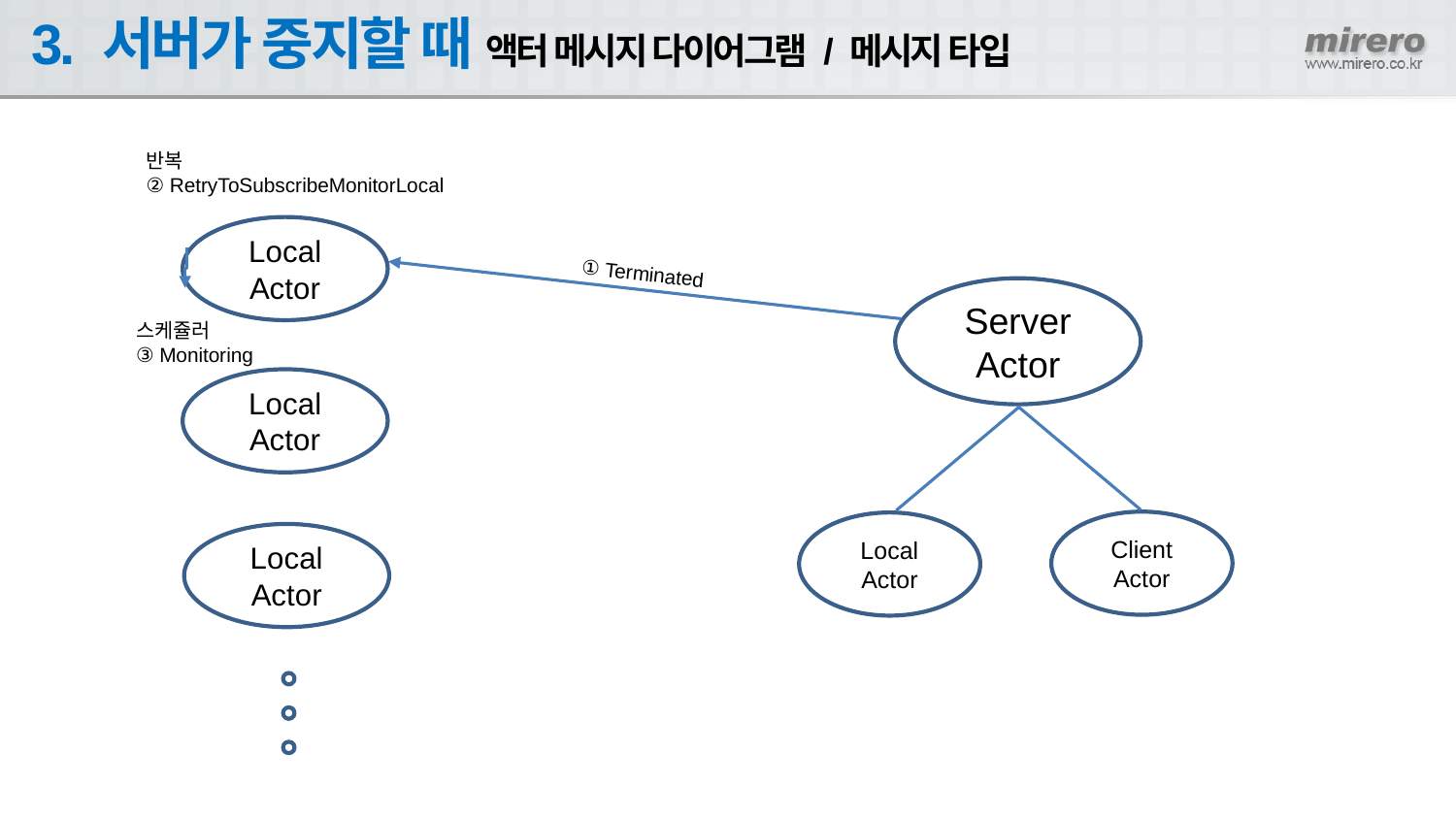

# 3. 서버가 중지할 때 액터 메시지 다이어그램 / 메시지 타입
반복
② RetryToSubscribeMonitorLocal
Local Actor
① Terminated
Server Actor
스케쥴러
③ Monitoring
Local Actor
Client Actor
Local Actor
Local Actor